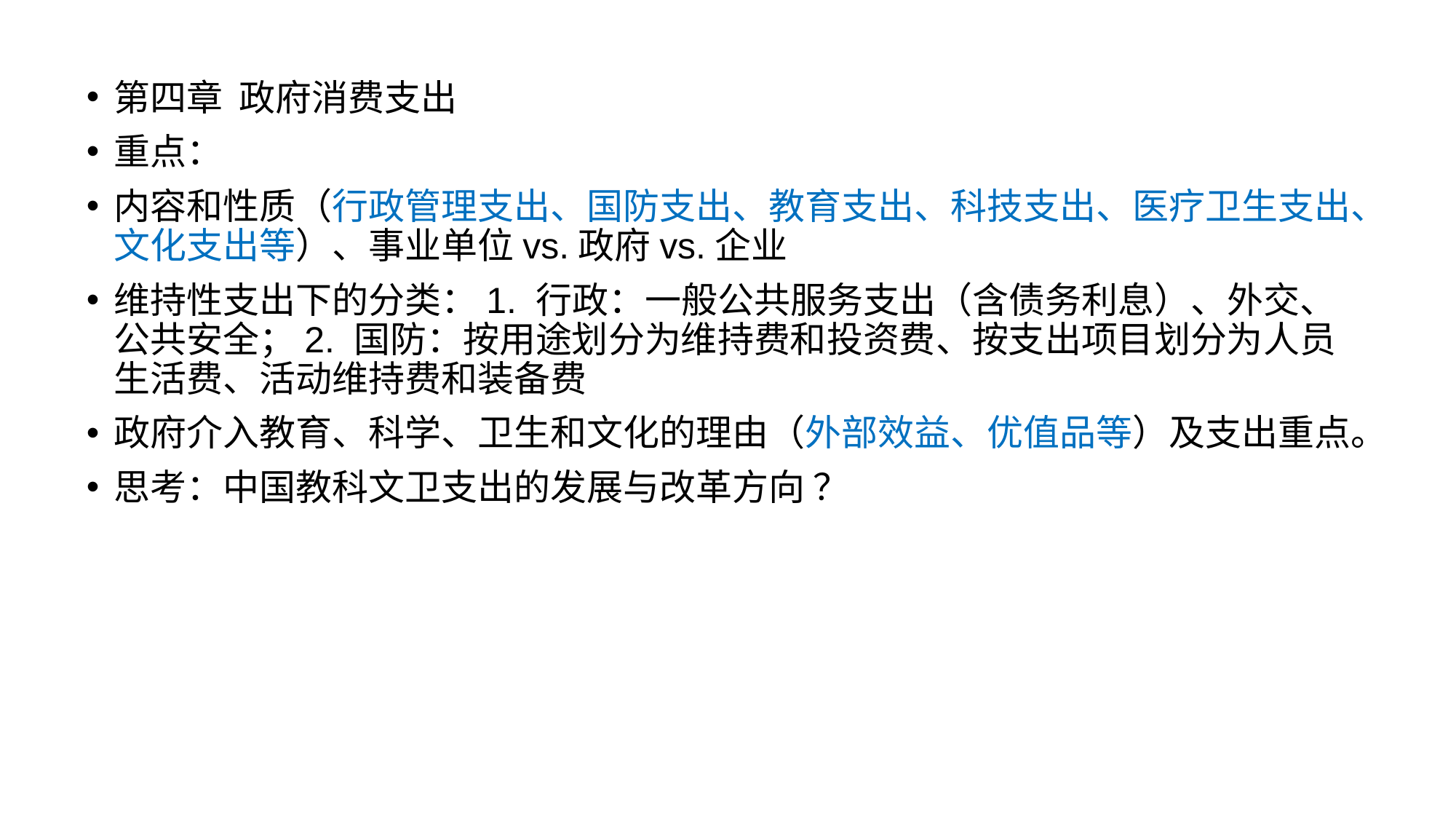

第四章  政府消费支出
重点：
内容和性质（行政管理支出、国防支出、教育支出、科技支出、医疗卫生支出、文化支出等）、事业单位vs.政府vs.企业
维持性支出下的分类：1. 行政：一般公共服务支出（含债务利息）、外交、公共安全；2. 国防：按用途划分为维持费和投资费、按支出项目划分为人员生活费、活动维持费和装备费
政府介入教育、科学、卫生和文化的理由（外部效益、优值品等）及支出重点。
思考：中国教科文卫支出的发展与改革方向 ？